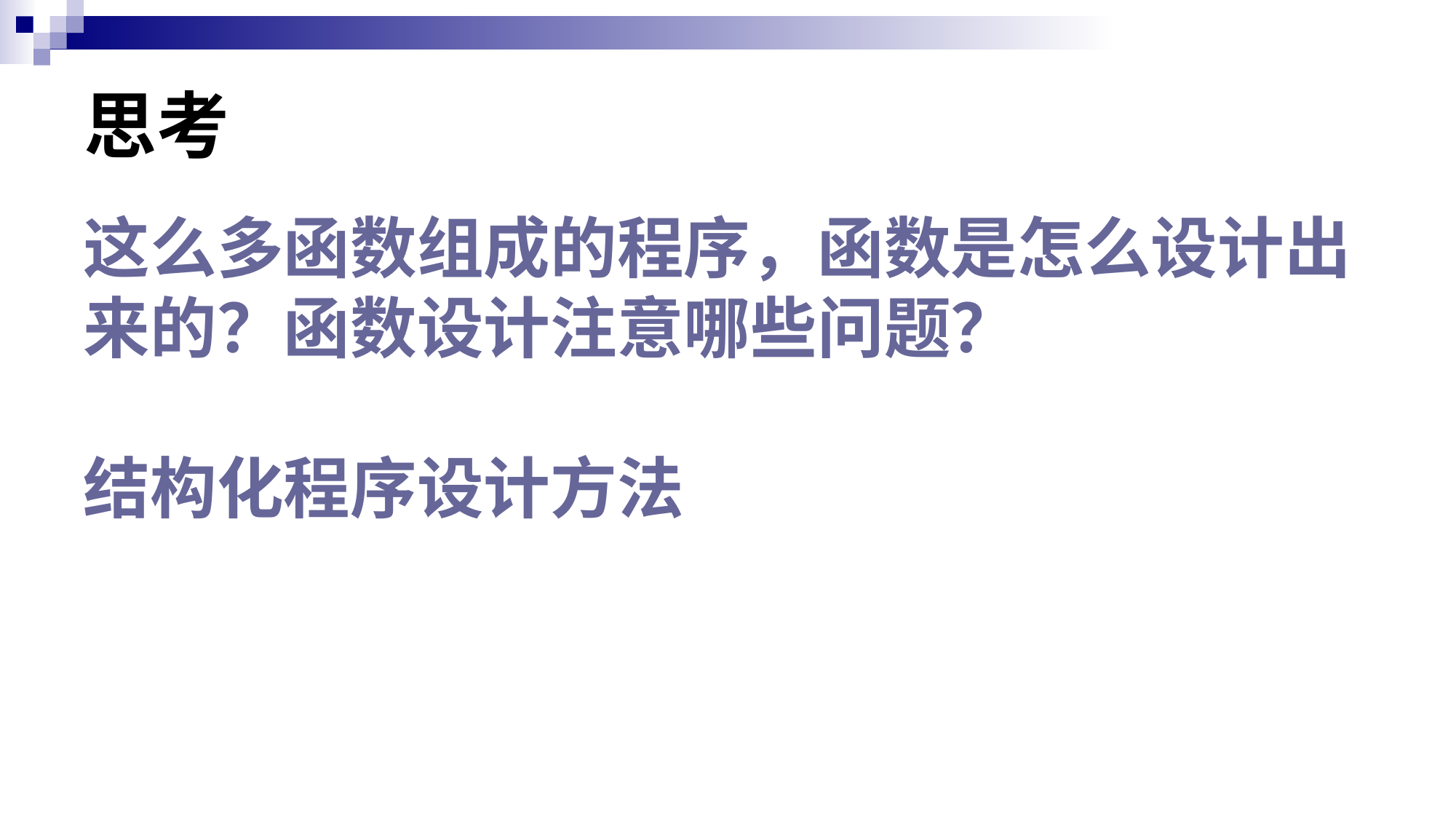

思考
# 这么多函数组成的程序，函数是怎么设计出来的？函数设计注意哪些问题？ 结构化程序设计方法